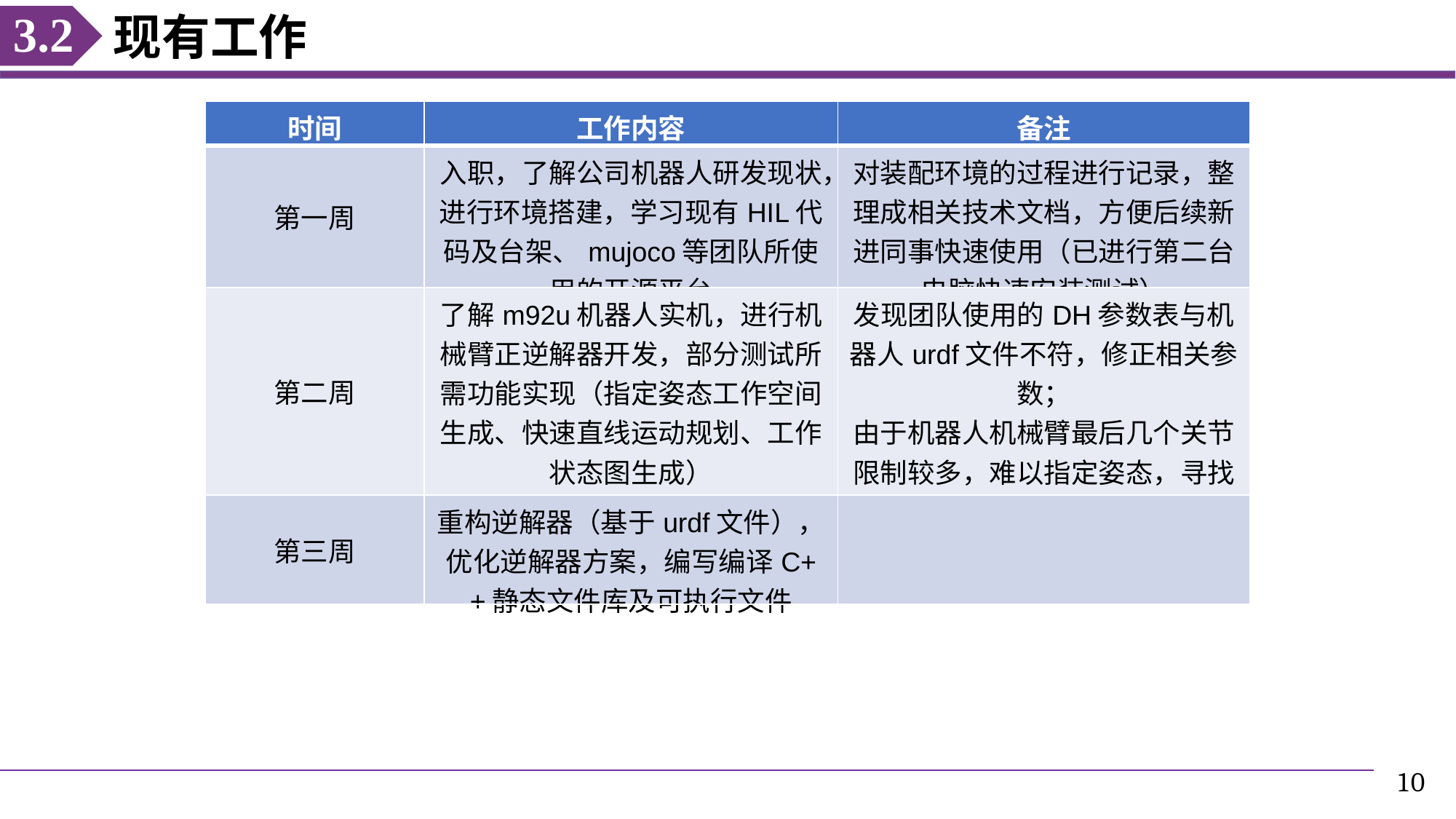

3.2
# 现有工作
| 时间 | 工作内容 | 备注 |
| --- | --- | --- |
| 第一周 | 入职，了解公司机器人研发现状，进行环境搭建，学习现有HIL代码及台架、mujoco等团队所使用的开源平台 | 对装配环境的过程进行记录，整理成相关技术文档，方便后续新进同事快速使用（已进行第二台电脑快速安装测试） |
| 第二周 | 了解m92u机器人实机，进行机械臂正逆解器开发，部分测试所需功能实现（指定姿态工作空间生成、快速直线运动规划、工作状态图生成） | 发现团队使用的DH参数表与机器人urdf文件不符，修正相关参数； 由于机器人机械臂最后几个关节限制较多，难以指定姿态，寻找合理的进行国标测试的工作空间 |
| 第三周 | 重构逆解器（基于urdf文件），优化逆解器方案，编写编译C++静态文件库及可执行文件 |  |